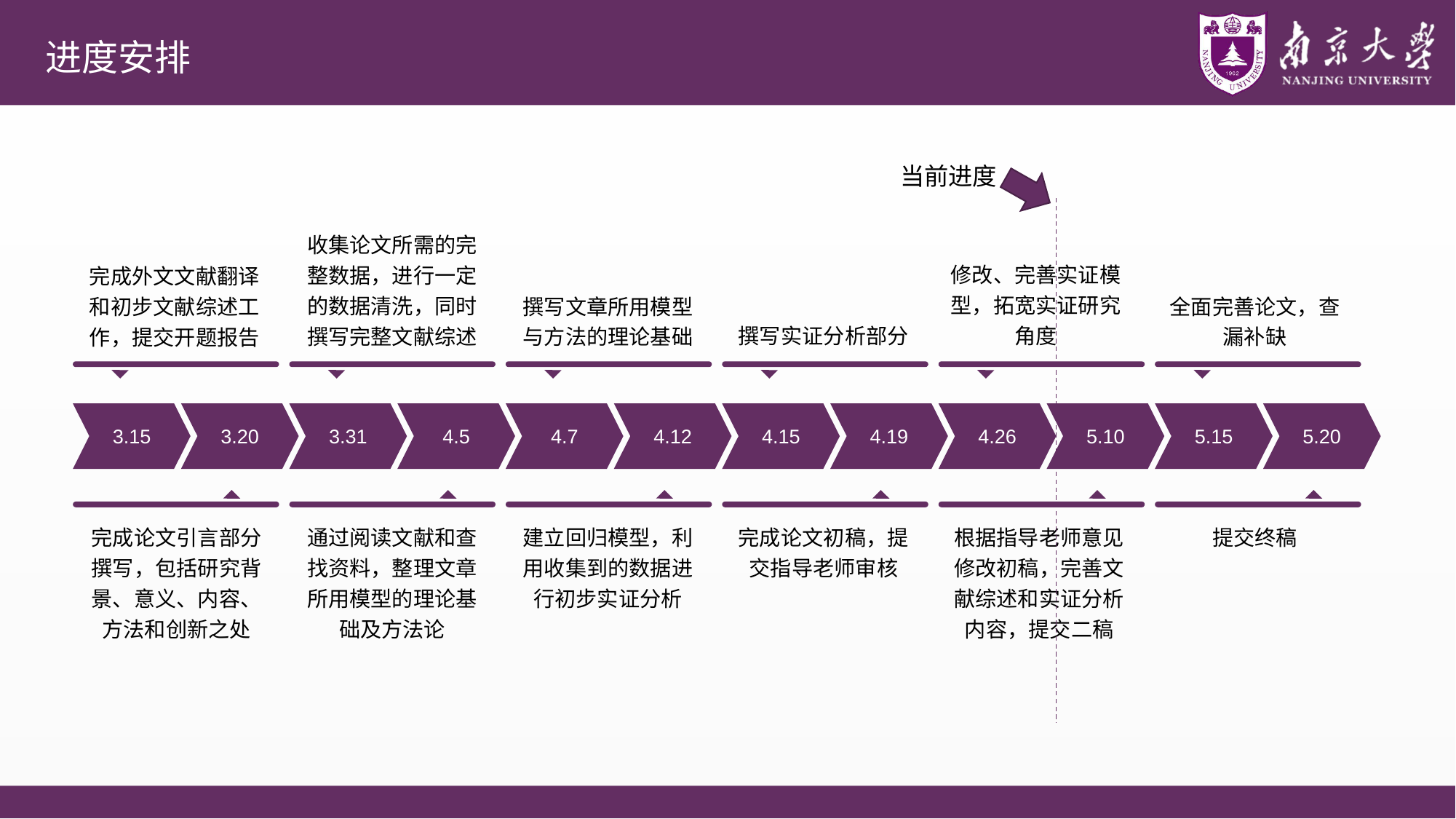

# 进度安排
当前进度

收集论文所需的完整数据，进行一定的数据清洗，同时撰写完整文献综述
修改、完善实证模型，拓宽实证研究角度
完成外文文献翻译和初步文献综述工作，提交开题报告
撰写文章所用模型与方法的理论基础
全面完善论文，查漏补缺
撰写实证分析部分

3.15
3.20
3.31
4.5
4.7
4.12
4.15
4.19
4.26
5.10
5.15
5.20

完成论文引言部分撰写，包括研究背景、意义、内容、方法和创新之处
通过阅读文献和查找资料，整理文章所用模型的理论基础及方法论
建立回归模型，利用收集到的数据进行初步实证分析
完成论文初稿，提交指导老师审核
根据指导老师意见修改初稿，完善文献综述和实证分析内容，提交二稿
提交终稿